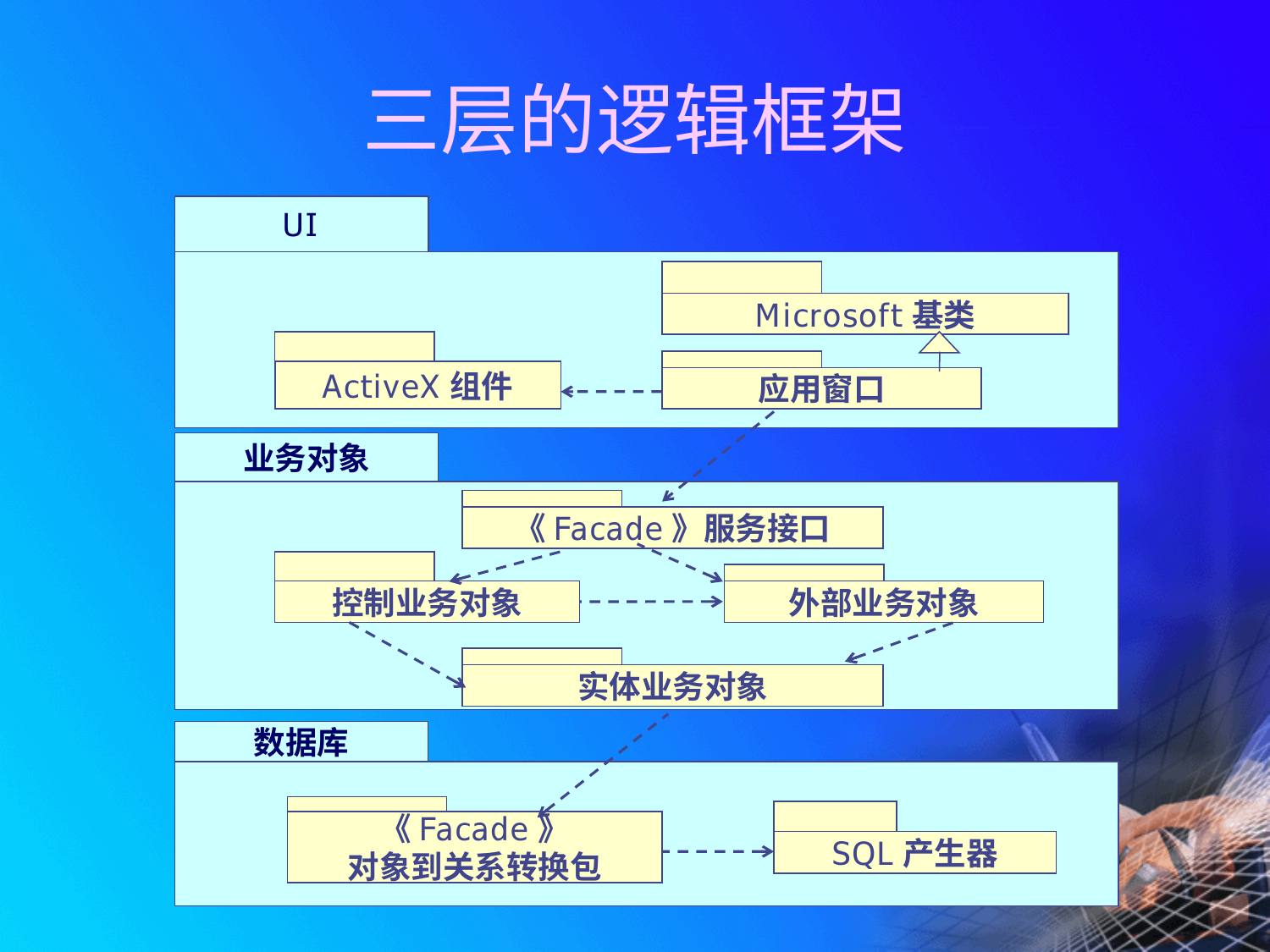

# 三层的逻辑框架
UI

Microsoft基类

ActiveX组件
应用窗口

业务对象

《Facade》服务接口

控制业务对象
外部业务对象

实体业务对象

数据库

《Facade》
对象到关系转换包
SQL产生器